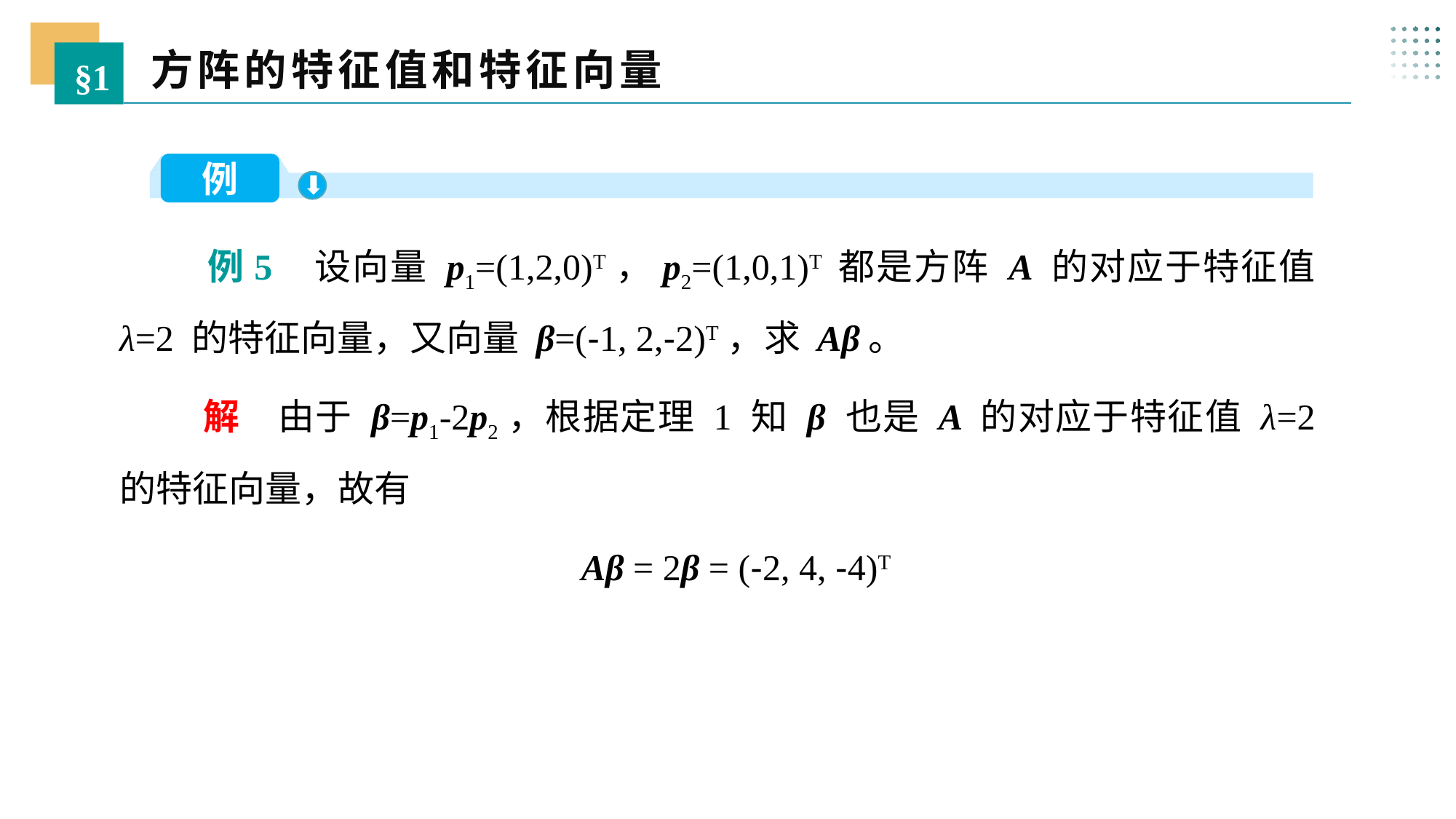

方阵的特征值和特征向量
§1

例

        例5   设向量 p1=(1,2,0)T，p2=(1,0,1)T 都是方阵 A 的对应于特征值 λ=2 的特征向量，又向量 β=(-1, 2,-2)T，求 Aβ。
        解    由于 β=p1-2p2，根据定理 1 知 β 也是 A 的对应于特征值 λ=2 的特征向量，故有
Aβ = 2β = (-2, 4, -4)T